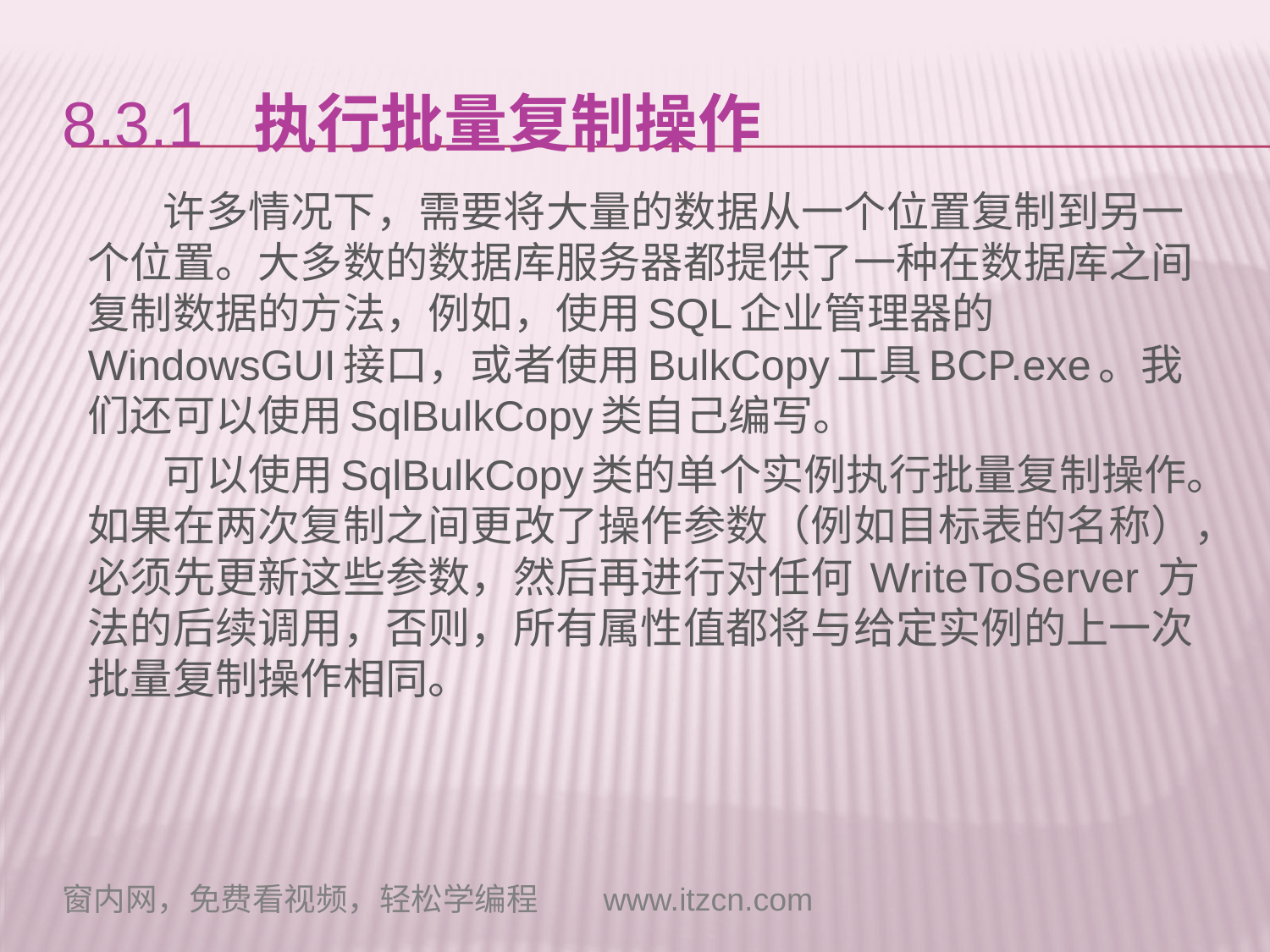

# 8.3.1  执行批量复制操作
            许多情况下，需要将大量的数据从一个位置复制到另一个位置。大多数的数据库服务器都提供了一种在数据库之间复制数据的方法，例如，使用SQL企业管理器的WindowsGUI接口，或者使用BulkCopy工具BCP.exe。我们还可以使用SqlBulkCopy类自己编写。
            可以使用SqlBulkCopy类的单个实例执行批量复制操作。如果在两次复制之间更改了操作参数（例如目标表的名称），必须先更新这些参数，然后再进行对任何 WriteToServer 方法的后续调用，否则，所有属性值都将与给定实例的上一次批量复制操作相同。